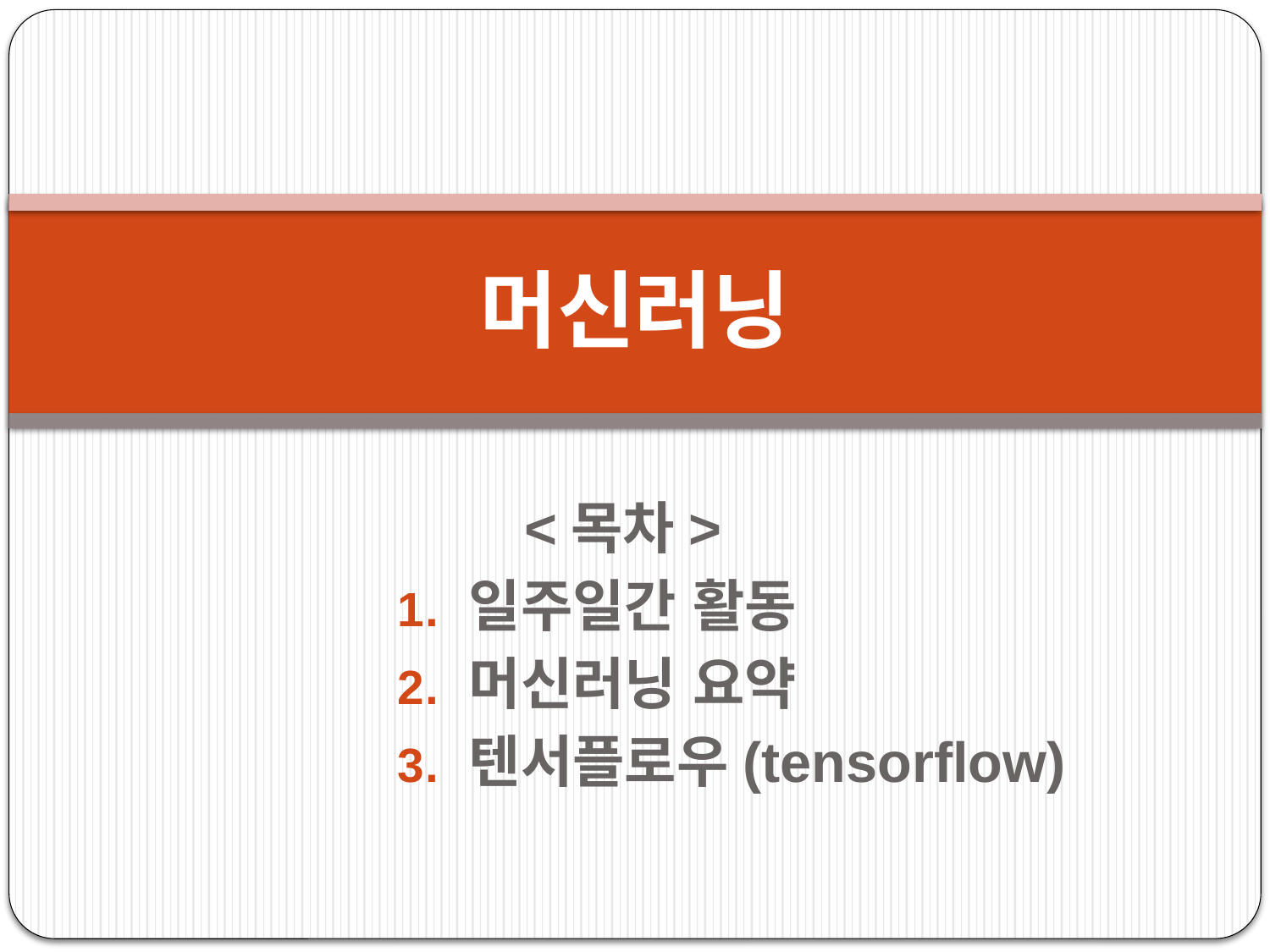

# 머신러닝
	<목차>
일주일간 활동
머신러닝 요약
텐서플로우(tensorflow)